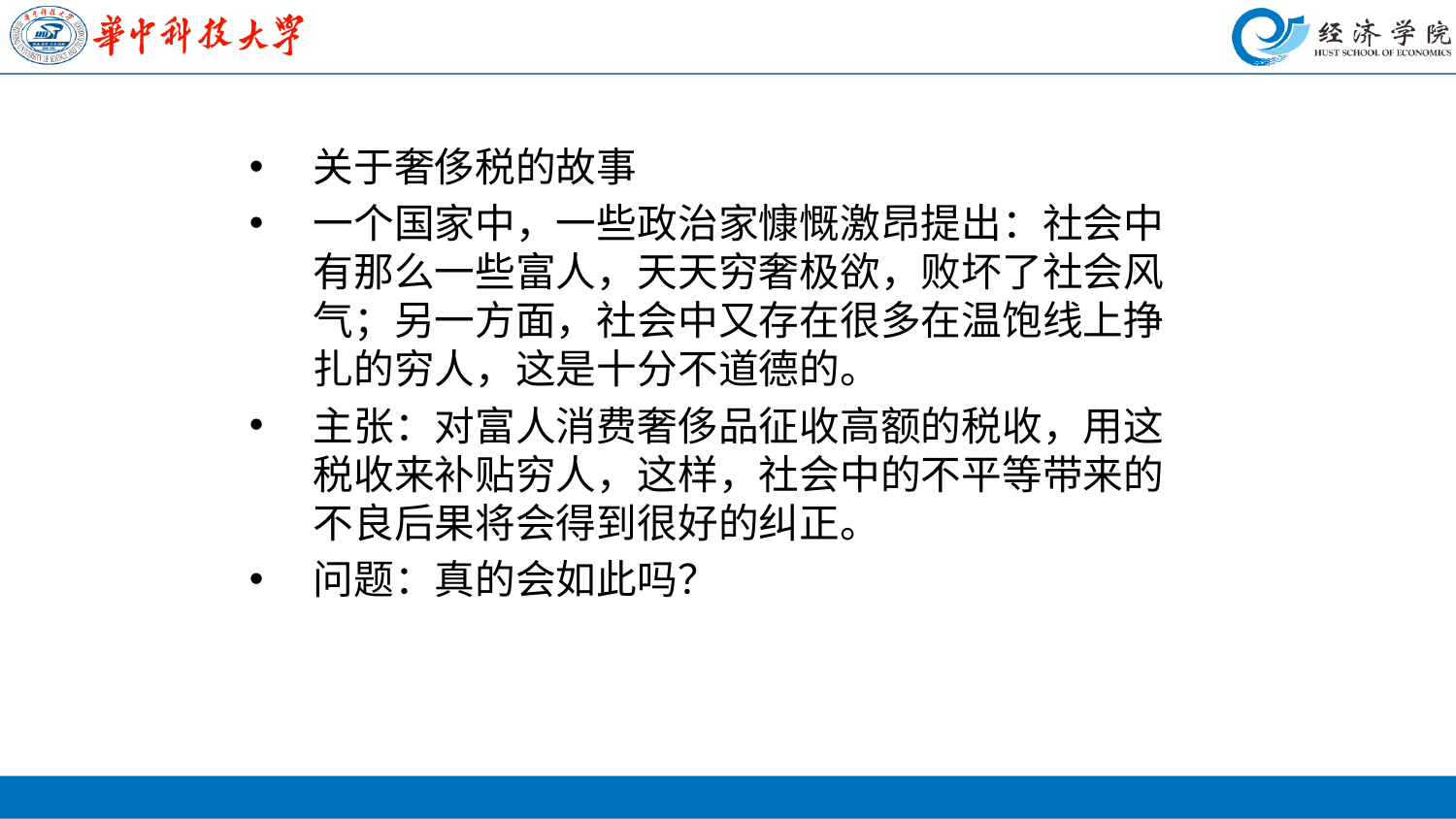

关于奢侈税的故事
一个国家中，一些政治家慷慨激昂提出：社会中有那么一些富人，天天穷奢极欲，败坏了社会风气；另一方面，社会中又存在很多在温饱线上挣扎的穷人，这是十分不道德的。
主张：对富人消费奢侈品征收高额的税收，用这税收来补贴穷人，这样，社会中的不平等带来的不良后果将会得到很好的纠正。
问题：真的会如此吗？